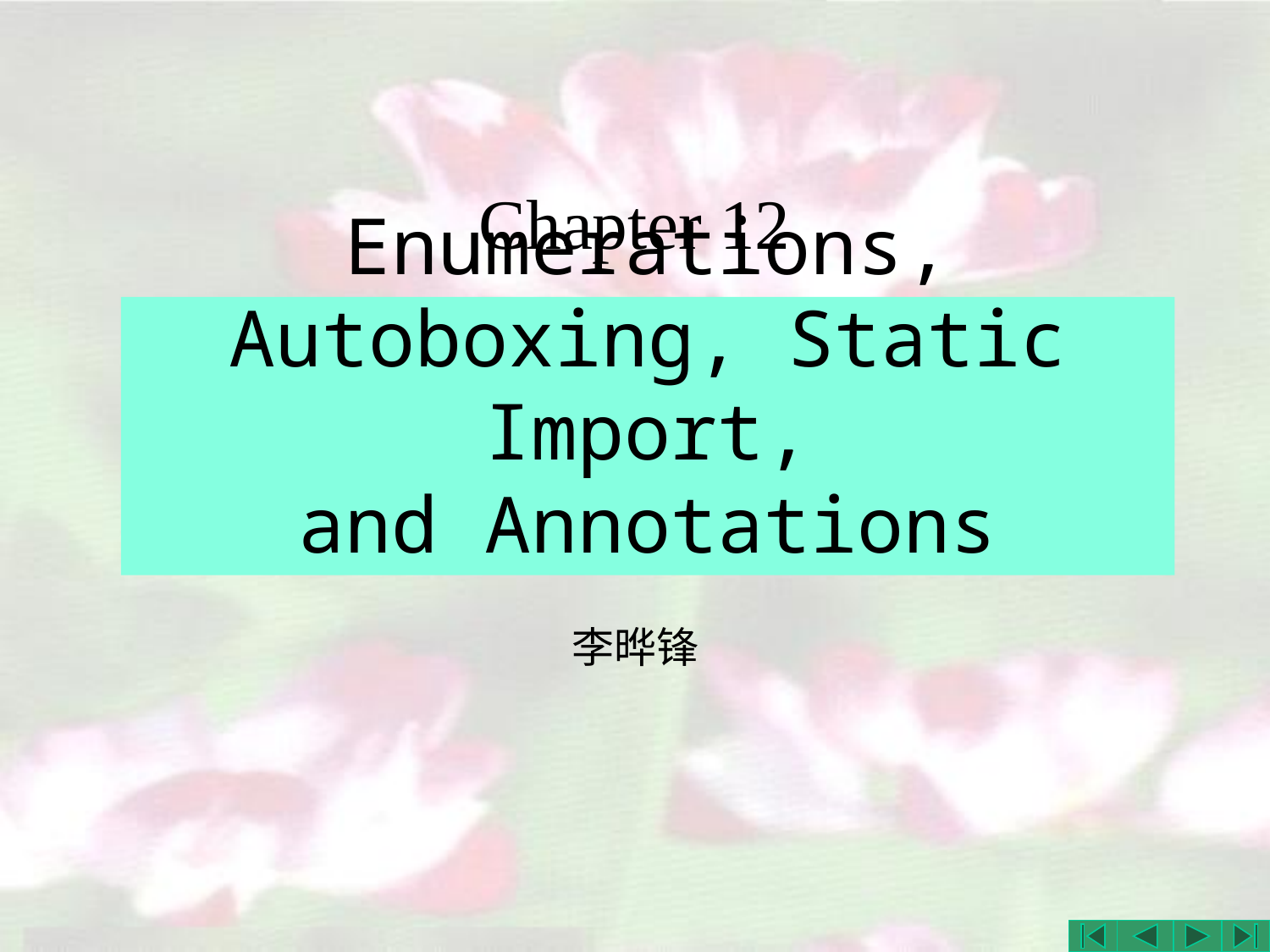

# Chapter 12
Enumerations, Autoboxing, Static Import,
and Annotations
李晔锋